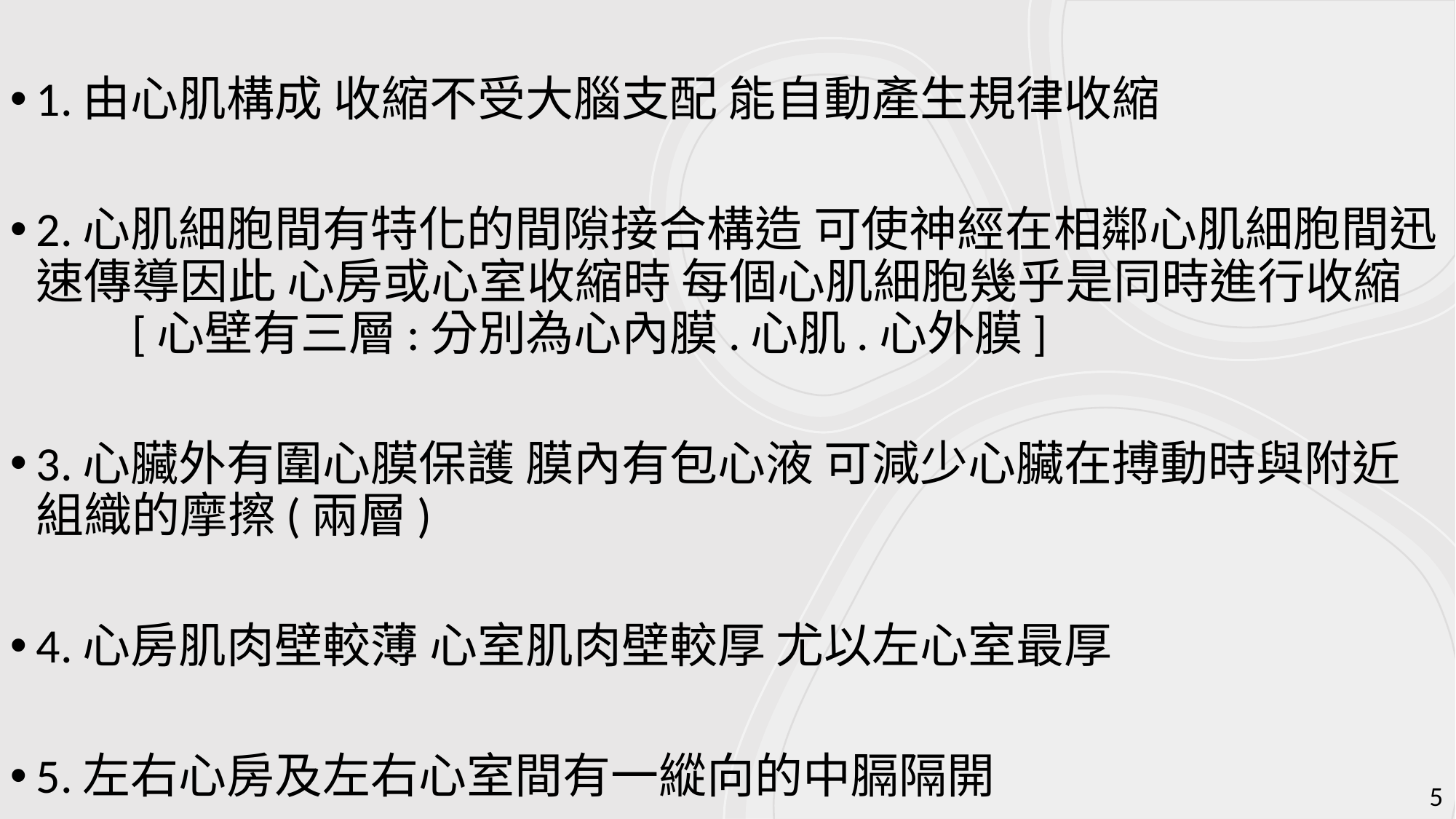

1.由心肌構成 收縮不受大腦支配 能自動產生規律收縮

2.心肌細胞間有特化的間隙接合構造 可使神經在相鄰心肌細胞間迅速傳導因此 心房或心室收縮時 每個心肌細胞幾乎是同時進行收縮	[心壁有三層:分別為心內膜.心肌.心外膜]

3.心臟外有圍心膜保護 膜內有包心液 可減少心臟在搏動時與附近組織的摩擦(兩層)

4.心房肌肉壁較薄 心室肌肉壁較厚 尤以左心室最厚

5.左右心房及左右心室間有一縱向的中膈隔開

5